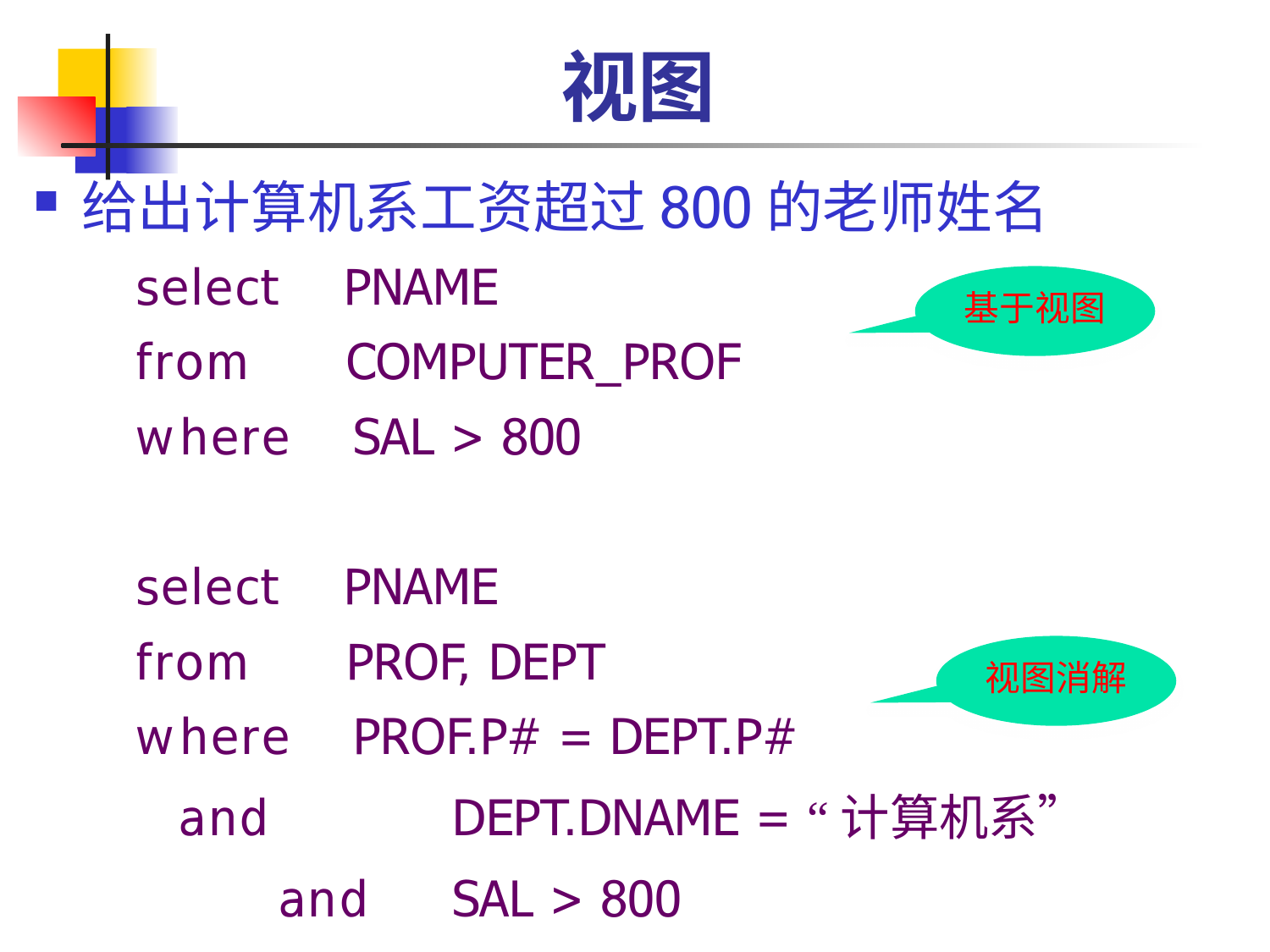

# 视图
给出计算机系工资超过800的老师姓名
	select    PNAME
	from      COMPUTER_PROF
	where    SAL > 800

	select    PNAME
	from      PROF, DEPT
	where    PROF.P# = DEPT.P#
	   and 	    DEPT.DNAME = “计算机系”
		 and 	    SAL > 800

基于视图
视图消解